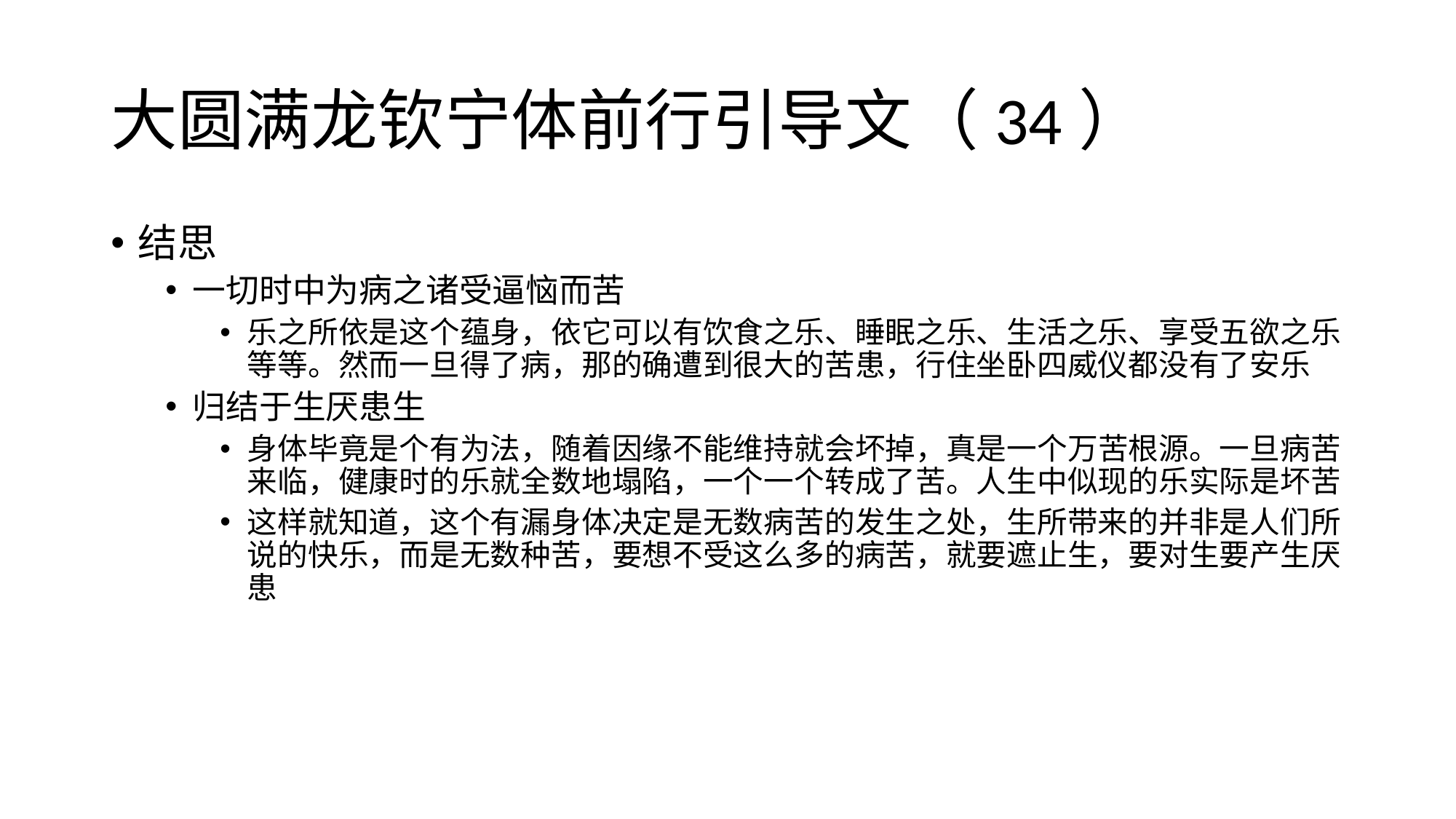

# 大圆满龙钦宁体前行引导文（34）
结思
一切时中为病之诸受逼恼而苦
乐之所依是这个蕴身，依它可以有饮食之乐、睡眠之乐、生活之乐、享受五欲之乐等等。然而一旦得了病，那的确遭到很大的苦患，行住坐卧四威仪都没有了安乐
归结于生厌患生
身体毕竟是个有为法，随着因缘不能维持就会坏掉，真是一个万苦根源。一旦病苦来临，健康时的乐就全数地塌陷，一个一个转成了苦。人生中似现的乐实际是坏苦
这样就知道，这个有漏身体决定是无数病苦的发生之处，生所带来的并非是人们所说的快乐，而是无数种苦，要想不受这么多的病苦，就要遮止生，要对生要产生厌患